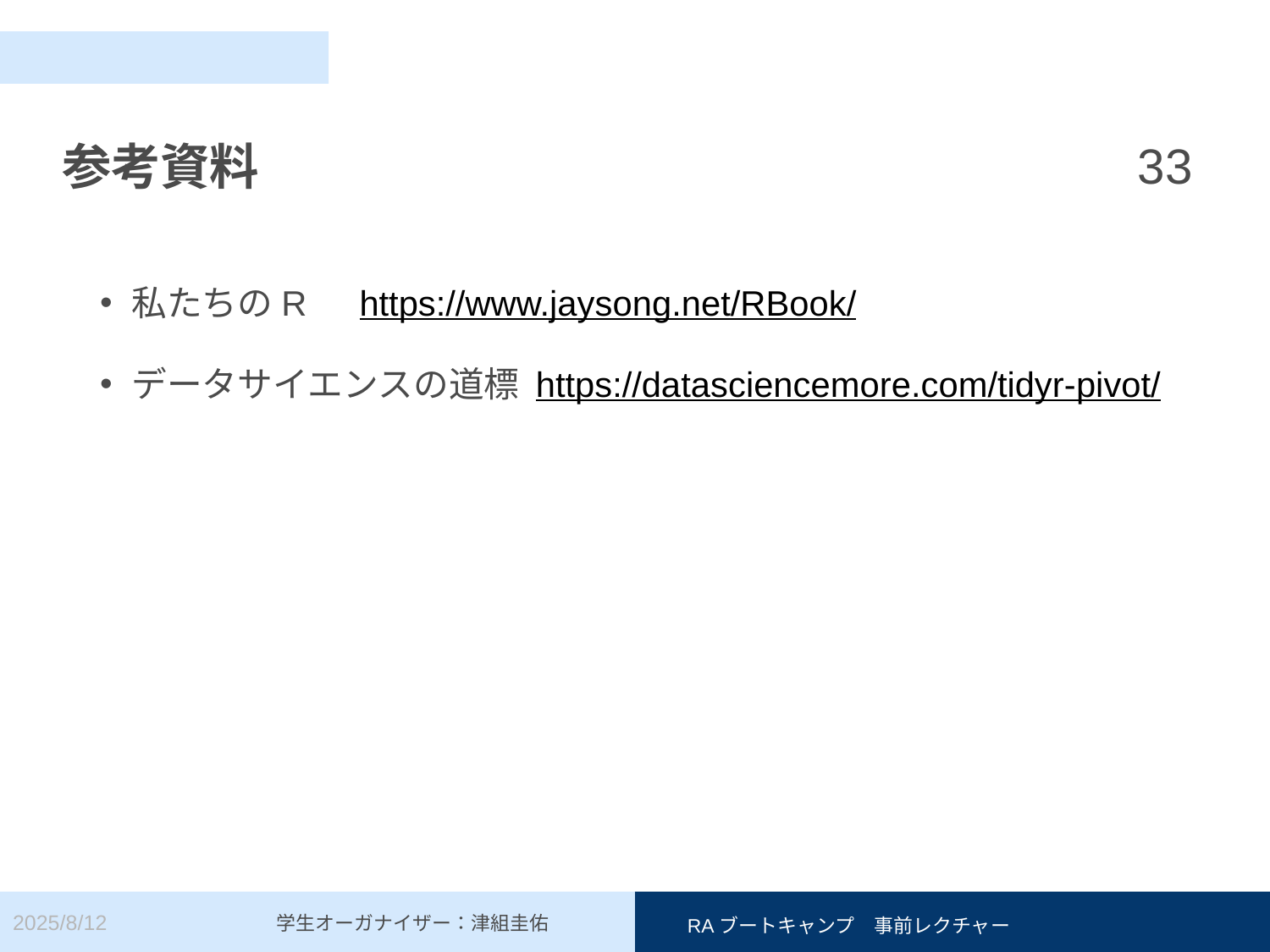

33
# 参考資料
私たちのR　https://www.jaysong.net/RBook/
データサイエンスの道標 https://datasciencemore.com/tidyr-pivot/
2025/8/12
　RAブートキャンプ　事前レクチャー